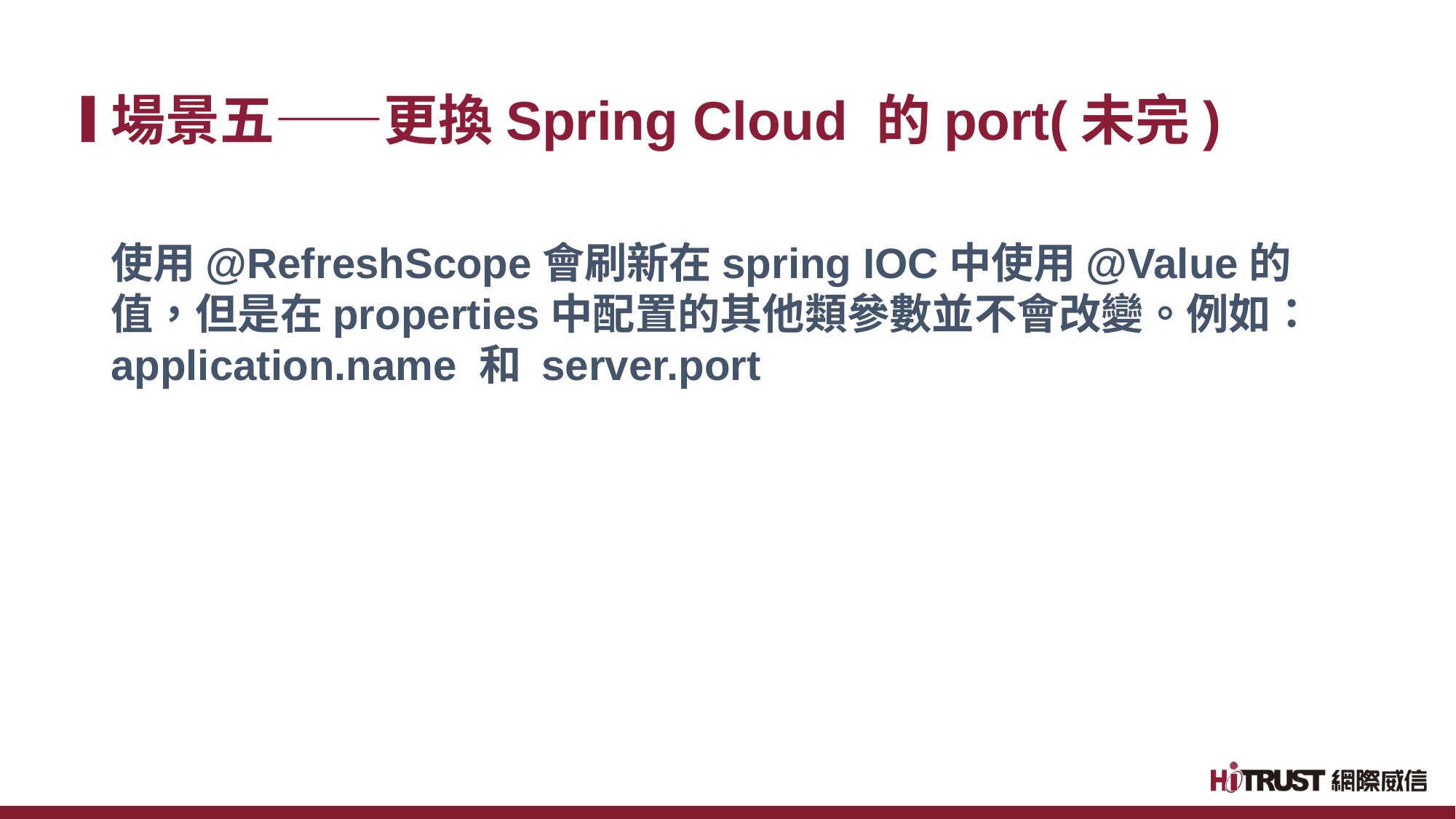

場景五——更換Spring Cloud 的port(未完)

使用@RefreshScope會刷新在spring IOC中使用@Value的值，但是在properties中配置的其他類參數並不會改變。例如：application.name 和 server.port